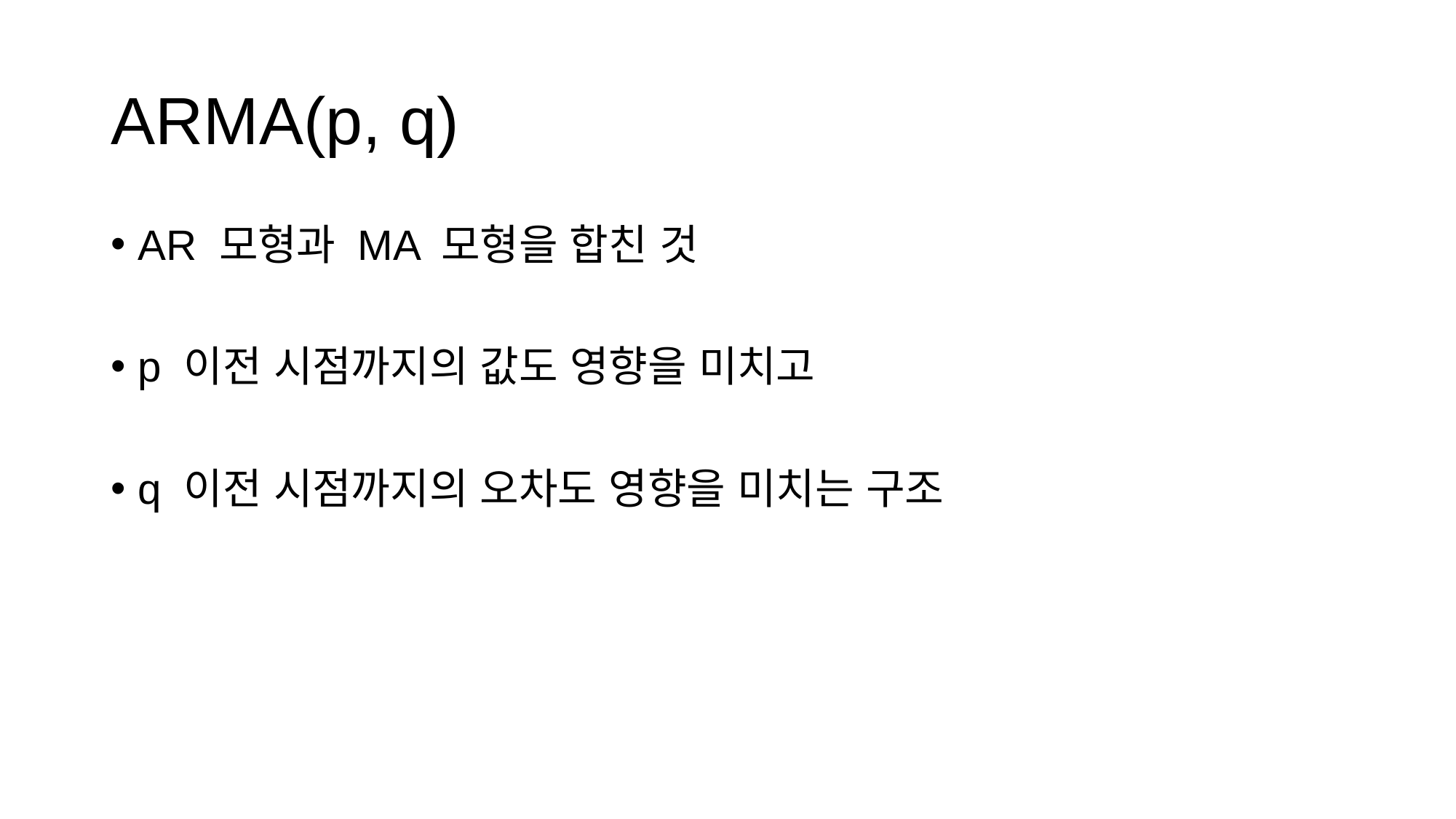

# ARMA(p, q)
AR 모형과 MA 모형을 합친 것

p 이전 시점까지의 값도 영향을 미치고

q 이전 시점까지의 오차도 영향을 미치는 구조